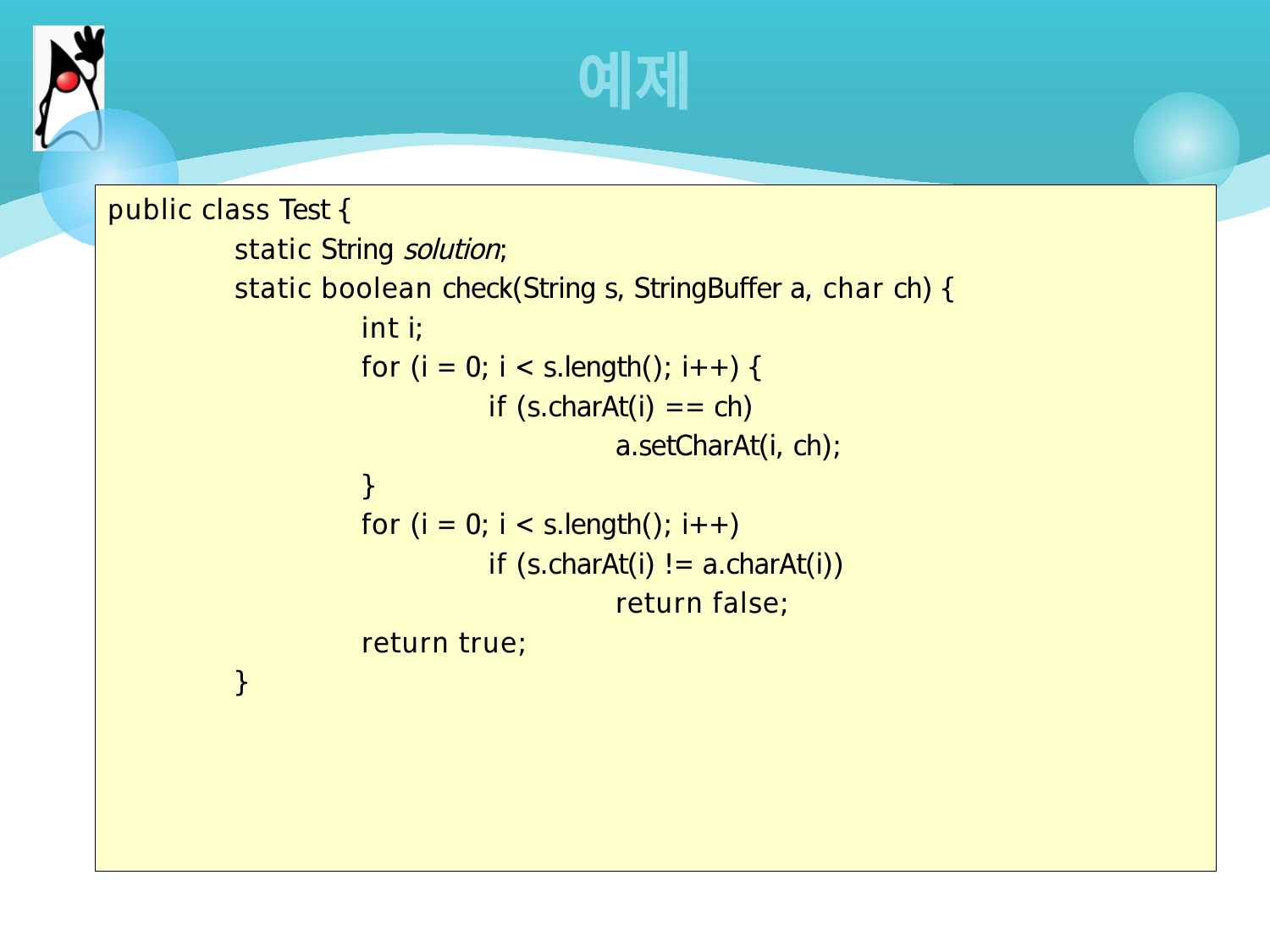

# 예제
public class Test {
	static String solution;
	static boolean check(String s, StringBuffer a, char ch) {
		int i;
		for (i = 0; i < s.length(); i++) {
			if (s.charAt(i) == ch)
				a.setCharAt(i, ch);
		}
		for (i = 0; i < s.length(); i++)
			if (s.charAt(i) != a.charAt(i))
				return false;
		return true;
	}